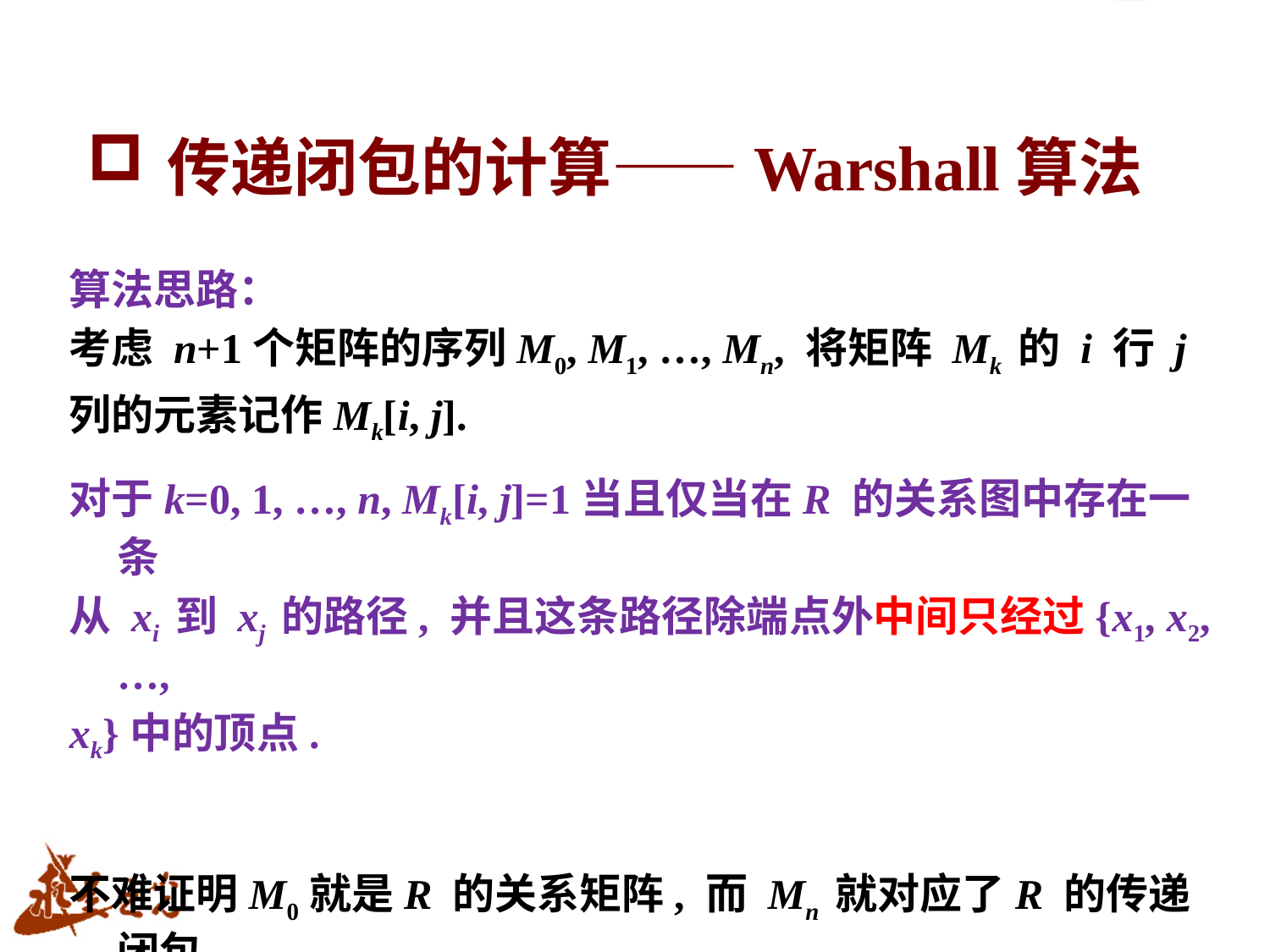

# 传递闭包的计算——Warshall算法
算法思路：
考虑 n+1个矩阵的序列M0, M1, …, Mn, 将矩阵 Mk 的 i 行 j
列的元素记作Mk[i, j].
对于k=0, 1, …, n, Mk[i, j]=1当且仅当在R 的关系图中存在一条
从 xi 到 xj 的路径, 并且这条路径除端点外中间只经过{x1, x2, …,
xk}中的顶点.

不难证明M0就是R 的关系矩阵, 而 Mn 就对应了R 的传递闭包.
22